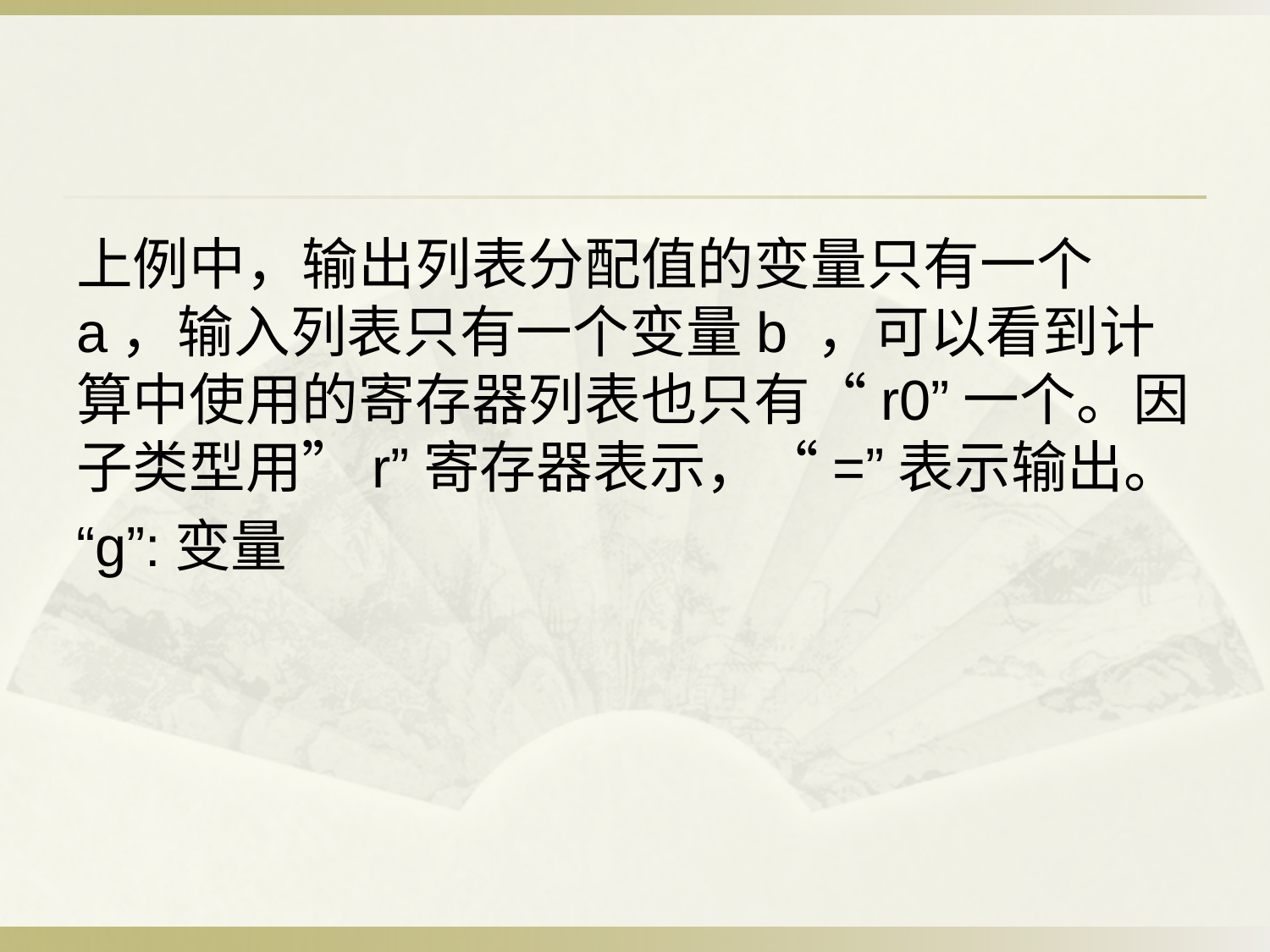

#
上例中，输出列表分配值的变量只有一个a，输入列表只有一个变量b ，可以看到计算中使用的寄存器列表也只有“r0”一个。因子类型用”r”寄存器表示，“=”表示输出。
“g”:变量